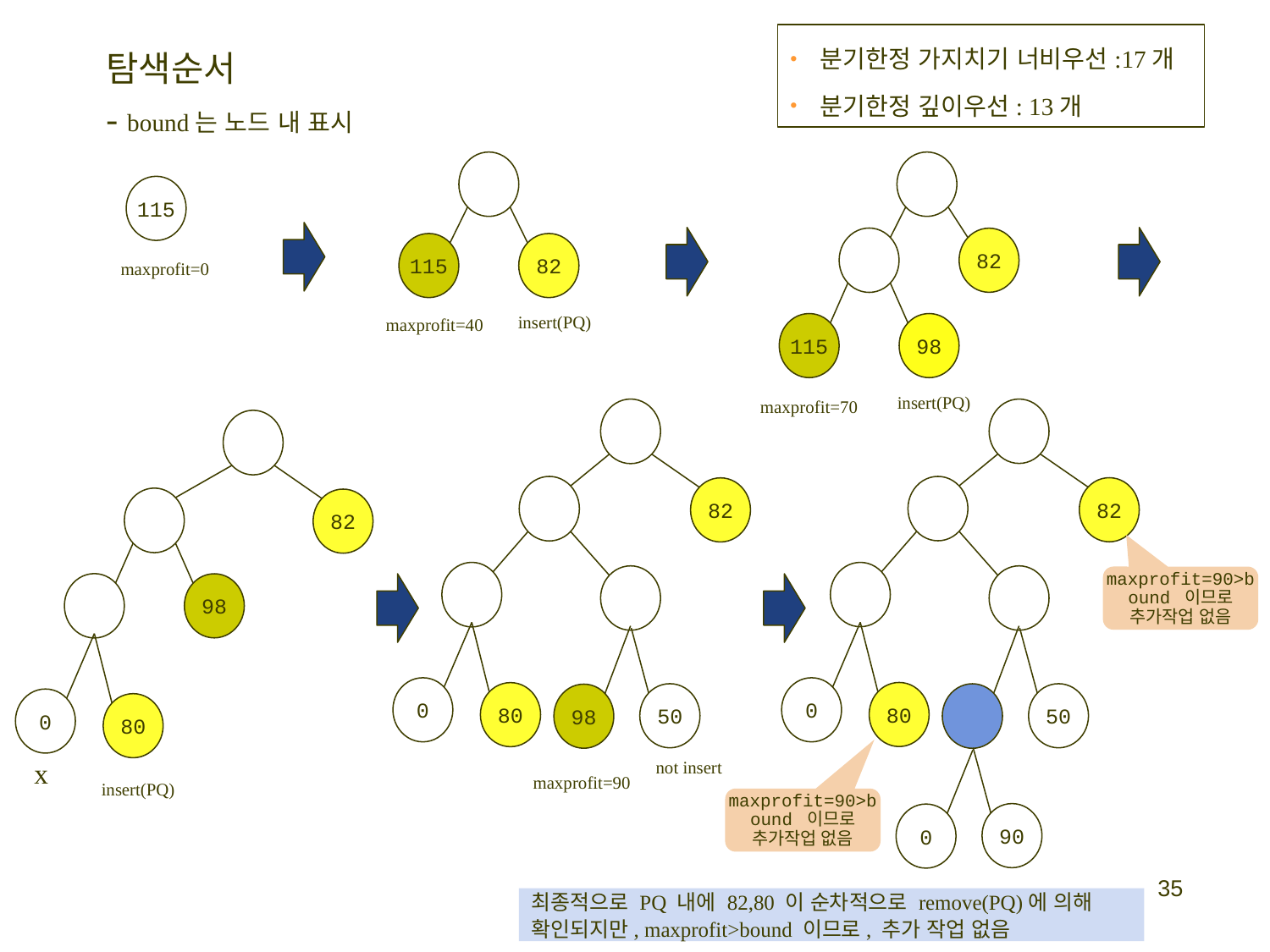

분기한정 가지치기 너비우선:17개
분기한정 깊이우선: 13개
탐색순서
- bound는 노드 내 표시

115

82
maxprofit=0
115
82
insert(PQ)
maxprofit=40
115
98
insert(PQ)
maxprofit=70

82
82

82

maxprofit=90>bound 이므로 추가작업 없음

98

0
0
80
80
50
50

98
0
80
not insert
x
maxprofit=90
insert(PQ)
maxprofit=90>bound 이므로 추가작업 없음
90
0
35
최종적으로 PQ 내에 82,80 이 순차적으로 remove(PQ)에 의해 확인되지만, maxprofit>bound 이므로, 추가 작업 없음